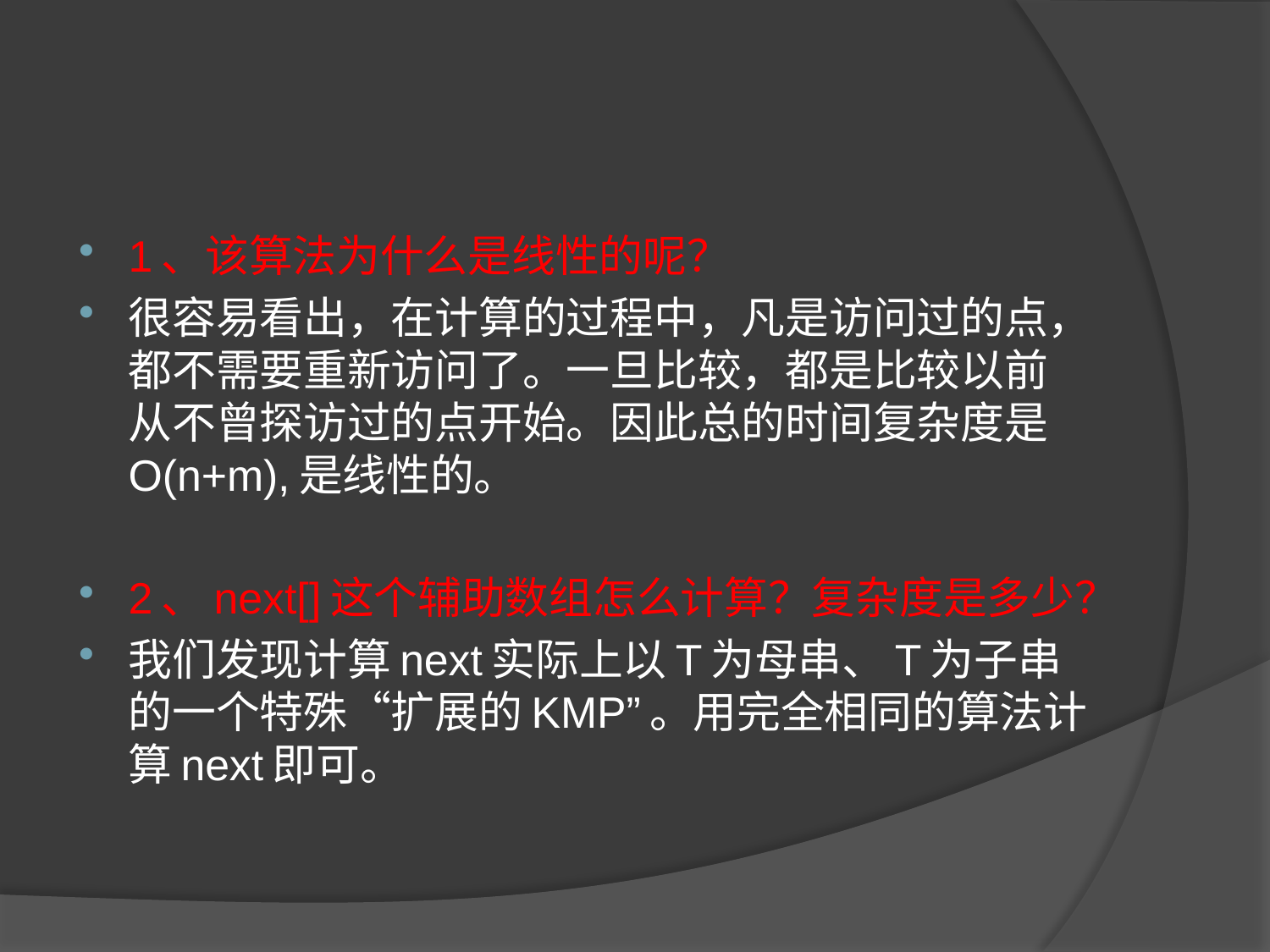

#
1、该算法为什么是线性的呢？
很容易看出，在计算的过程中，凡是访问过的点，都不需要重新访问了。一旦比较，都是比较以前从不曾探访过的点开始。因此总的时间复杂度是O(n+m),是线性的。

2、next[]这个辅助数组怎么计算？复杂度是多少？
我们发现计算next实际上以T为母串、T为子串的一个特殊“扩展的KMP”。用完全相同的算法计算next即可。